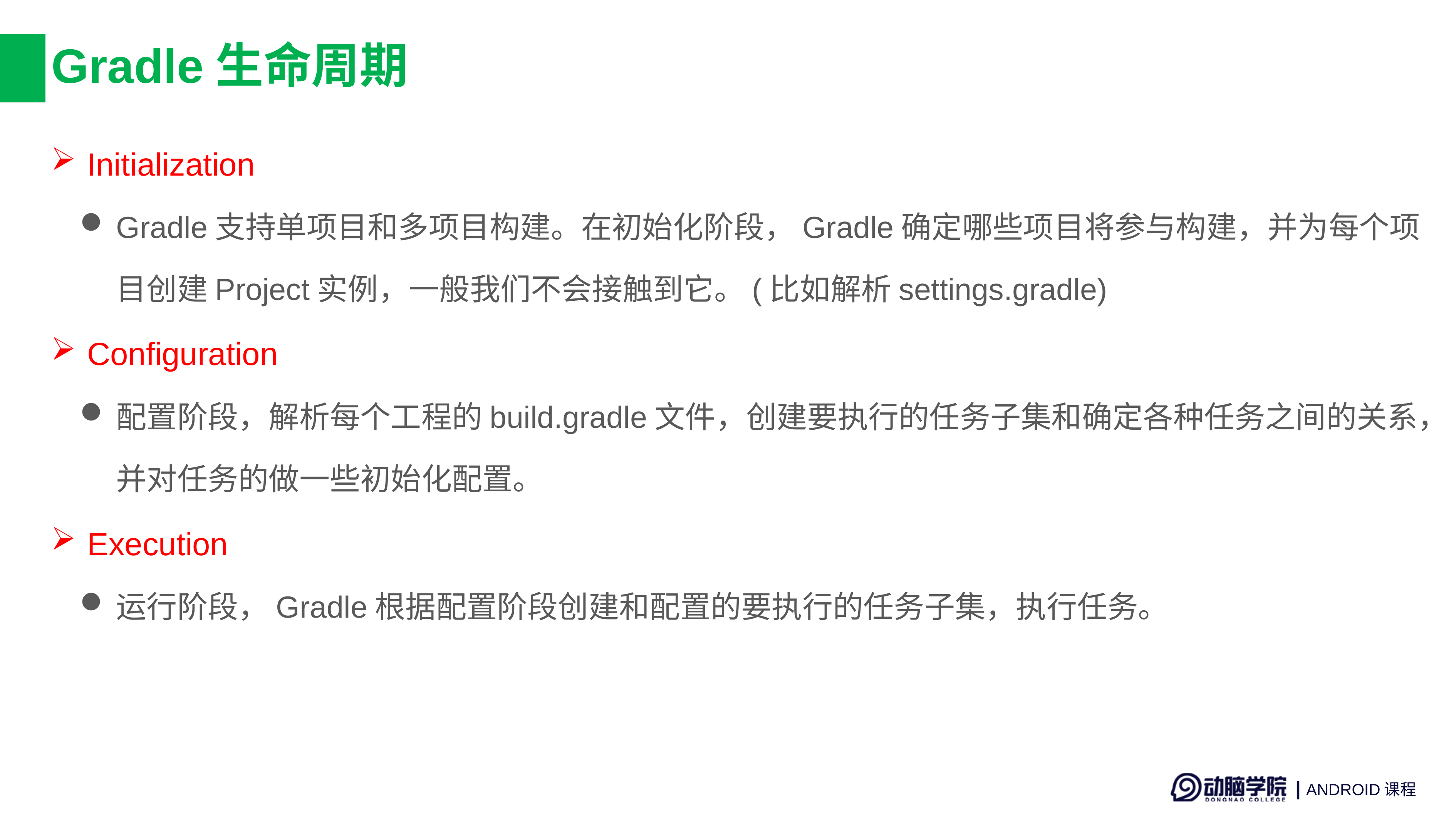

# Gradle生命周期
Initialization
Gradle支持单项目和多项目构建。在初始化阶段，Gradle确定哪些项目将参与构建，并为每个项目创建Project实例，一般我们不会接触到它。(比如解析settings.gradle)
Configuration
配置阶段，解析每个工程的build.gradle文件，创建要执行的任务子集和确定各种任务之间的关系，并对任务的做一些初始化配置。
Execution
运行阶段，Gradle根据配置阶段创建和配置的要执行的任务子集，执行任务。